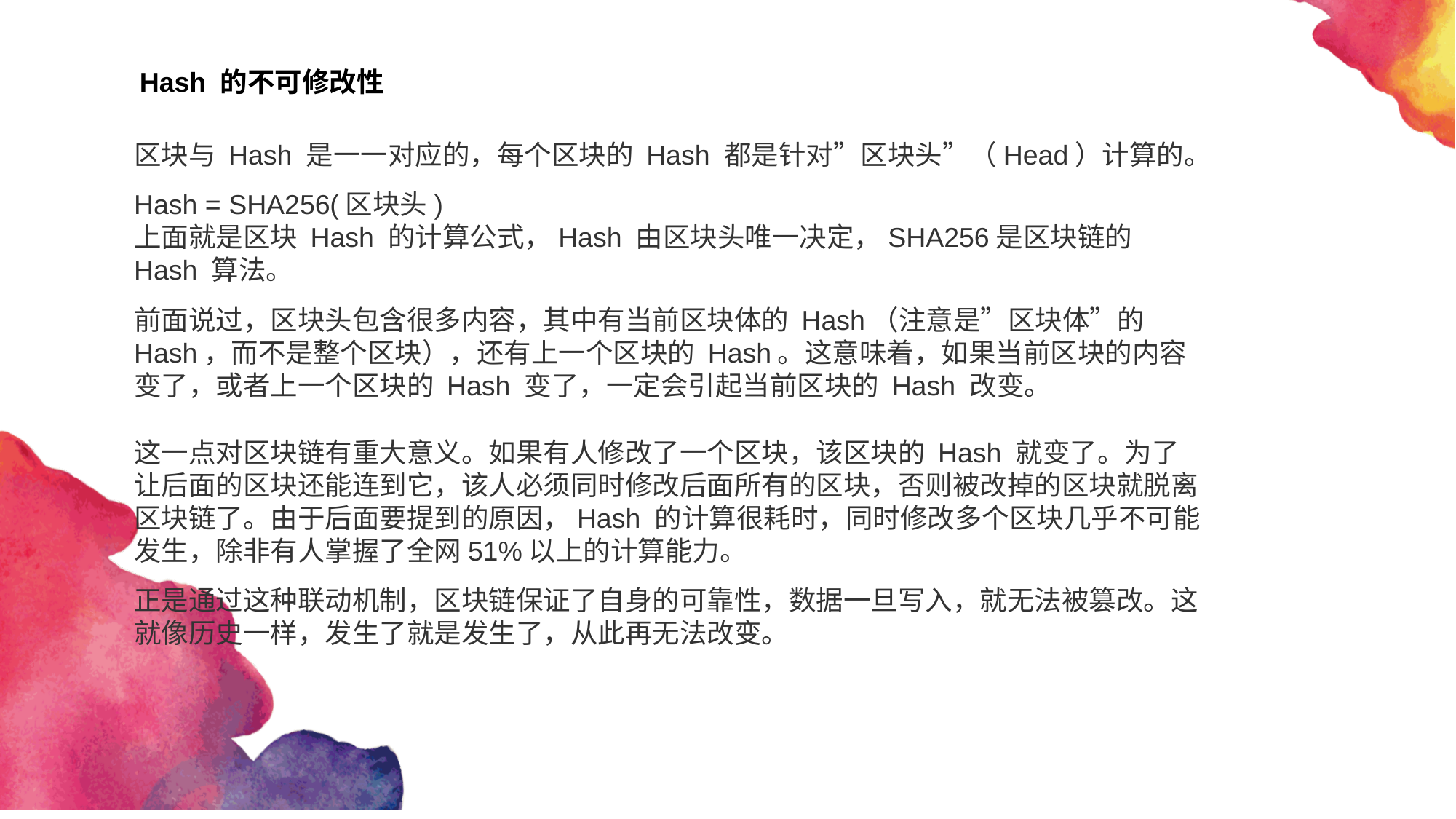

Hash 的不可修改性
区块与 Hash 是一一对应的，每个区块的 Hash 都是针对”区块头”（Head）计算的。
Hash = SHA256(区块头)
上面就是区块 Hash 的计算公式，Hash 由区块头唯一决定，SHA256是区块链的 Hash 算法。
前面说过，区块头包含很多内容，其中有当前区块体的 Hash（注意是”区块体”的 Hash，而不是整个区块），还有上一个区块的 Hash。这意味着，如果当前区块的内容变了，或者上一个区块的 Hash 变了，一定会引起当前区块的 Hash 改变。
这一点对区块链有重大意义。如果有人修改了一个区块，该区块的 Hash 就变了。为了让后面的区块还能连到它，该人必须同时修改后面所有的区块，否则被改掉的区块就脱离区块链了。由于后面要提到的原因，Hash 的计算很耗时，同时修改多个区块几乎不可能发生，除非有人掌握了全网51%以上的计算能力。
正是通过这种联动机制，区块链保证了自身的可靠性，数据一旦写入，就无法被篡改。这就像历史一样，发生了就是发生了，从此再无法改变。